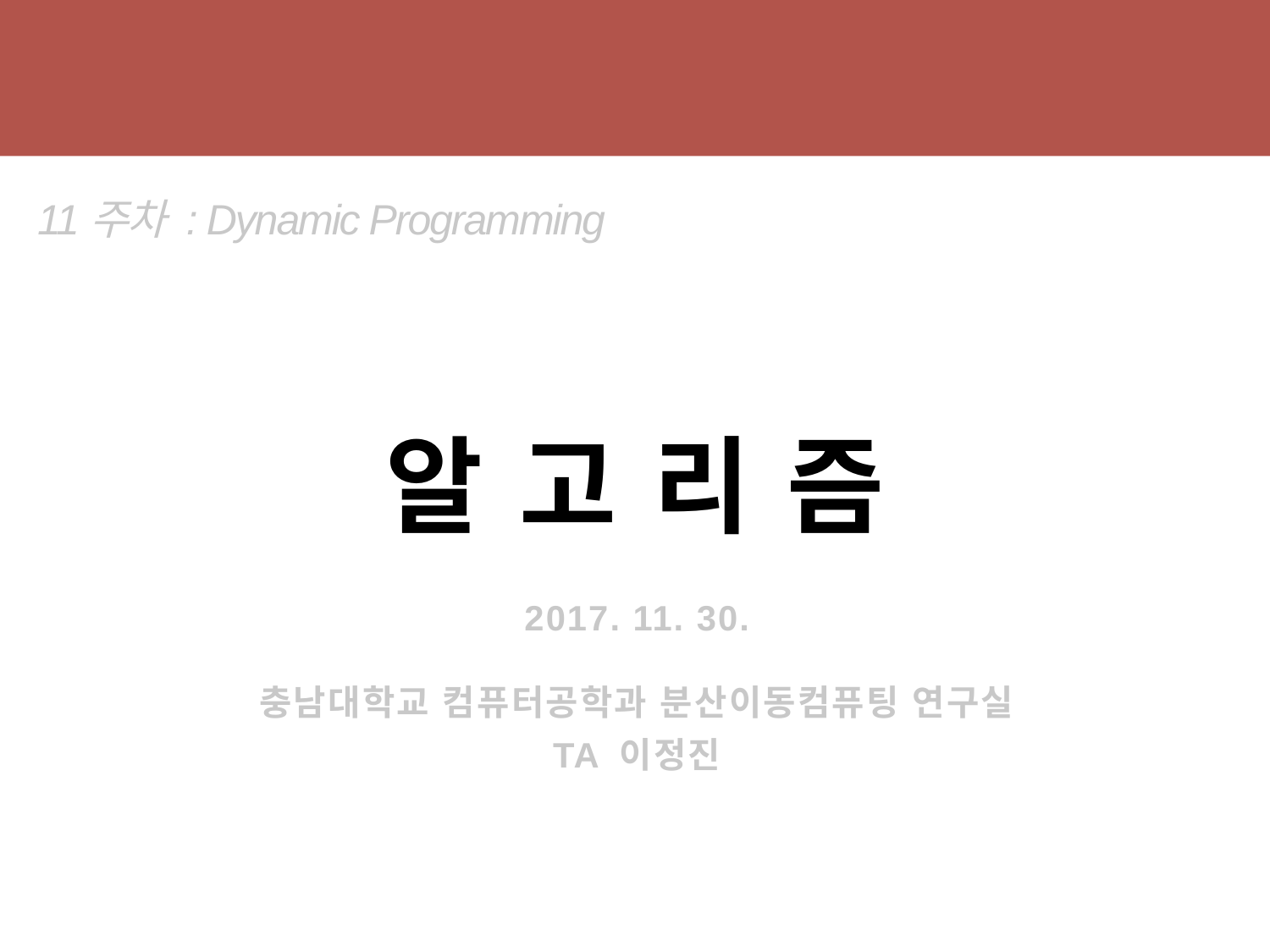

알 고 리 즘
11주차 : Dynamic Programming
2017. 11. 30.

충남대학교 컴퓨터공학과 분산이동컴퓨팅 연구실

TA 이정진